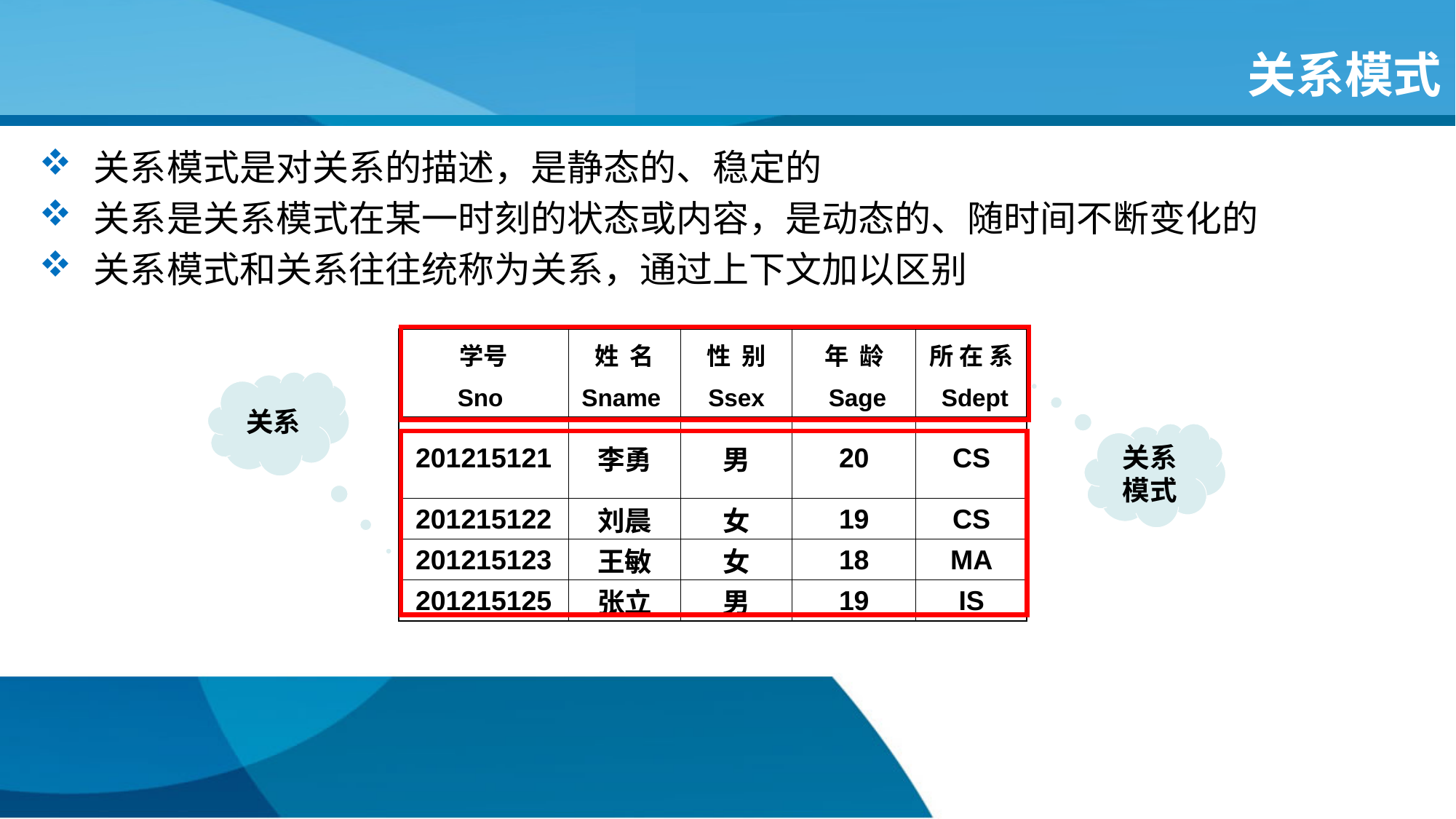

# 关系模式
关系模式是对关系的描述，是静态的、稳定的
关系是关系模式在某一时刻的状态或内容，是动态的、随时间不断变化的
关系模式和关系往往统称为关系，通过上下文加以区别

| 学号 | 姓 名 | 性 别 | 年 龄 | 所 在 系 |
| --- | --- | --- | --- | --- |
| Sno | Sname | Ssex | Sage | Sdept |
| 201215121 | 李勇 | 男 | 20 | CS |
| 201215122 | 刘晨 | 女 | 19 | CS |
| 201215123 | 王敏 | 女 | 18 | MA |
| 201215125 | 张立 | 男 | 19 | IS |
关系
关系模式